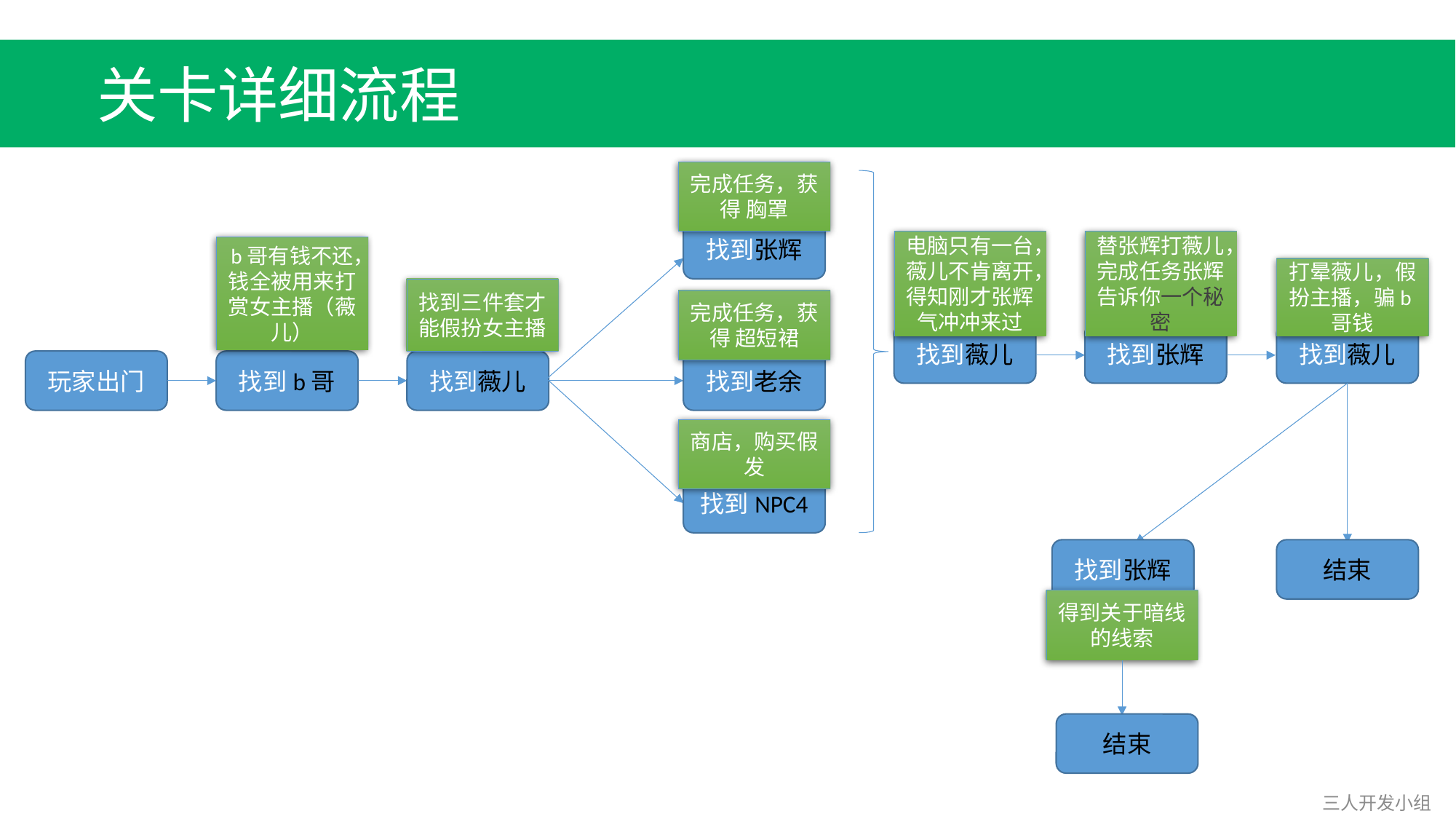

关卡详细流程
完成任务，获得 胸罩

找到张辉
电脑只有一台，薇儿不肯离开，得知刚才张辉气冲冲来过
替张辉打薇儿，完成任务张辉告诉你一个秘密
b哥有钱不还，钱全被用来打赏女主播（薇儿）
打晕薇儿，假扮主播，骗b哥钱
找到三件套才能假扮女主播
完成任务，获得 超短裙
找到薇儿
找到张辉
找到薇儿
玩家出门
找到b哥
找到薇儿
找到老余
商店，购买假发
找到NPC4
找到张辉
结束
得到关于暗线的线索
结束
三人开发小组